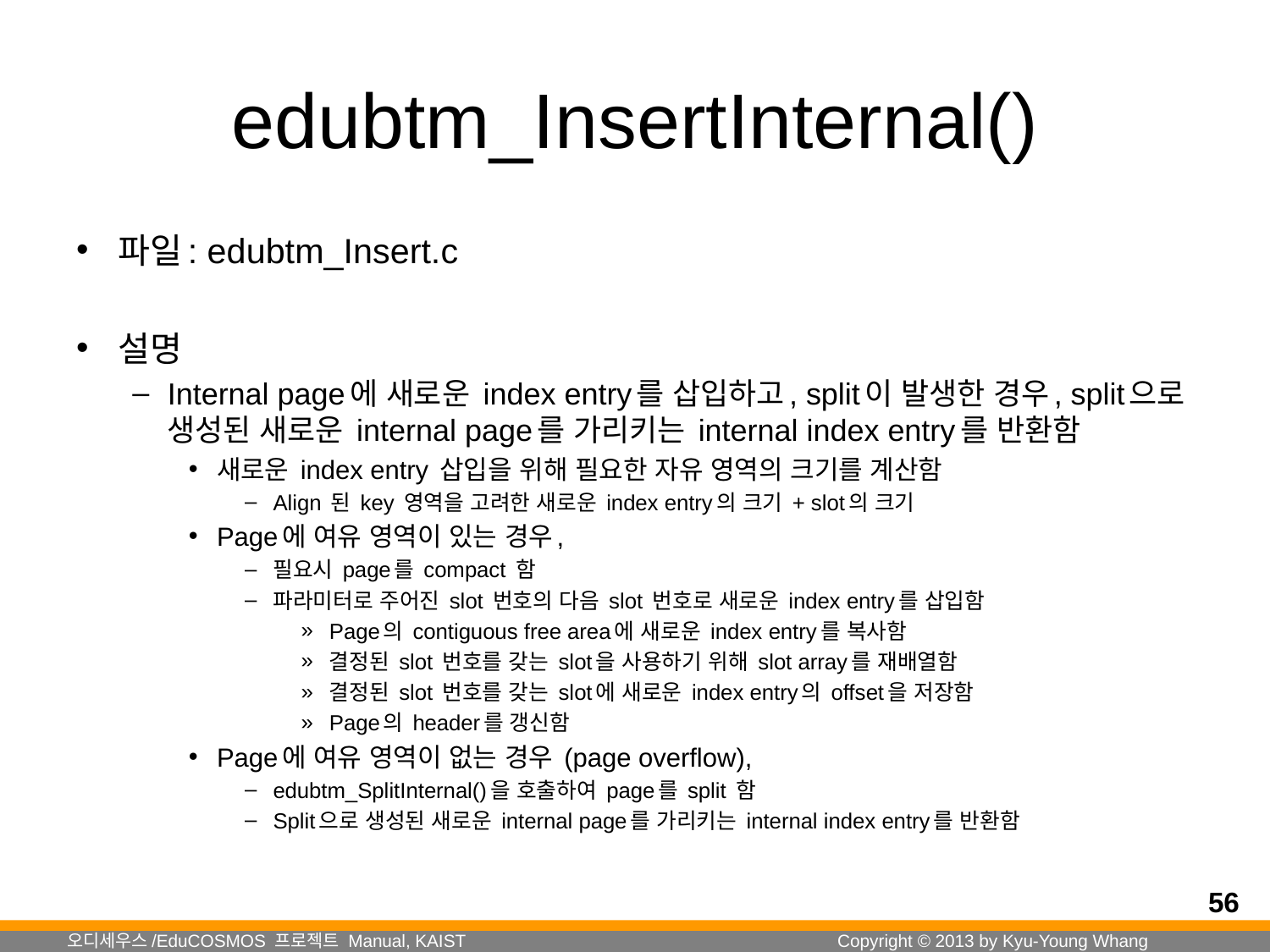

# edubtm_InsertInternal()
파일: edubtm_Insert.c

설명
Internal page에 새로운 index entry를 삽입하고, split이 발생한 경우, split으로 생성된 새로운 internal page를 가리키는 internal index entry를 반환함
새로운 index entry 삽입을 위해 필요한 자유 영역의 크기를 계산함
Align 된 key 영역을 고려한 새로운 index entry의 크기 + slot의 크기
Page에 여유 영역이 있는 경우,
필요시 page를 compact 함
파라미터로 주어진 slot 번호의 다음 slot 번호로 새로운 index entry를 삽입함
Page의 contiguous free area에 새로운 index entry를 복사함
결정된 slot 번호를 갖는 slot을 사용하기 위해 slot array를 재배열함
결정된 slot 번호를 갖는 slot에 새로운 index entry의 offset을 저장함
Page의 header를 갱신함
Page에 여유 영역이 없는 경우 (page overflow),
edubtm_SplitInternal()을 호출하여 page를 split 함
Split으로 생성된 새로운 internal page를 가리키는 internal index entry를 반환함